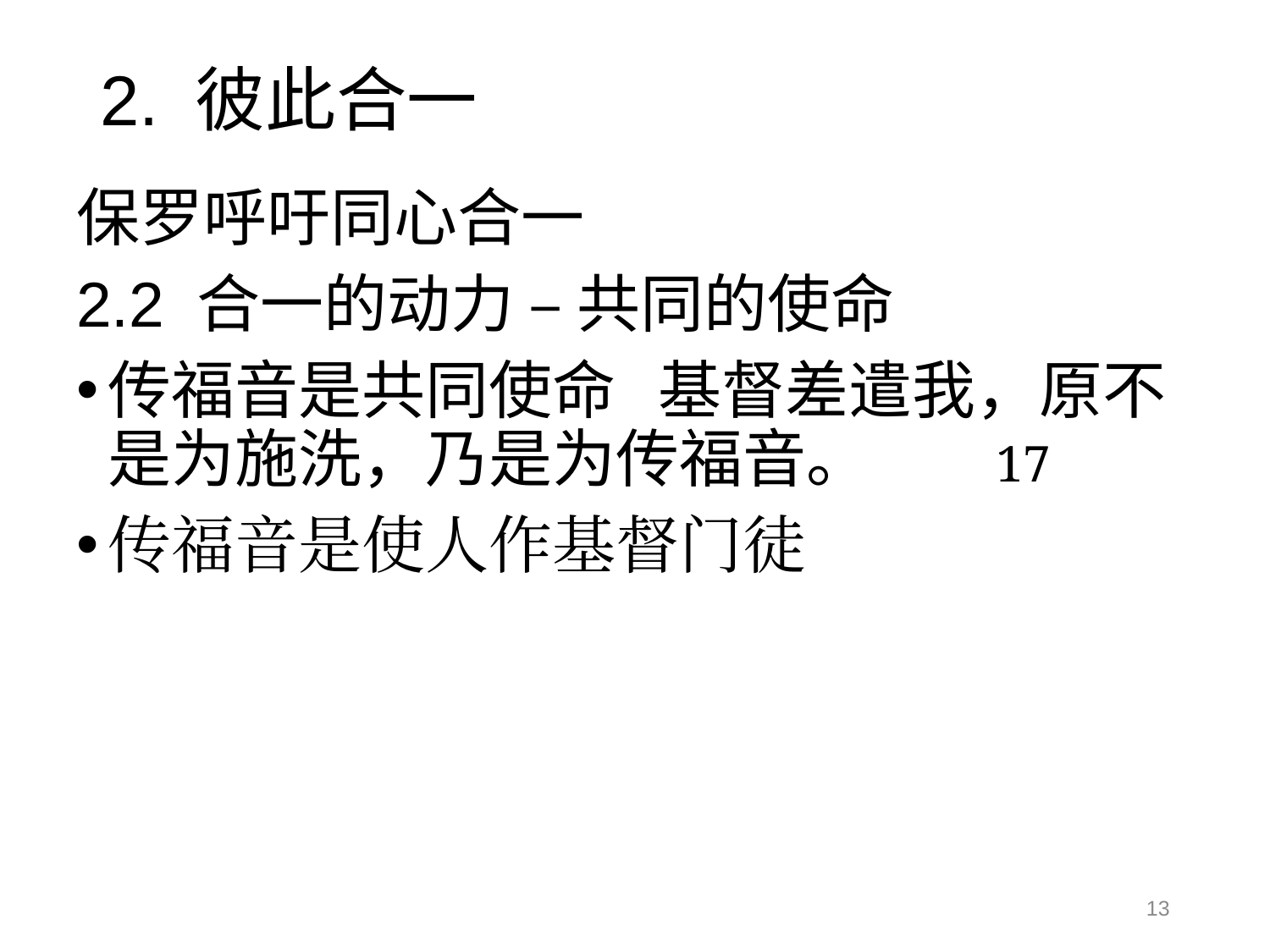

# 2. 彼此合一
保罗呼吁同心合一
2.2 合一的动力 – 共同的使命
传福音是共同使命   基督差遣我，原不是为施洗，乃是为传福音。         17
传福音是使人作基督门徒
13